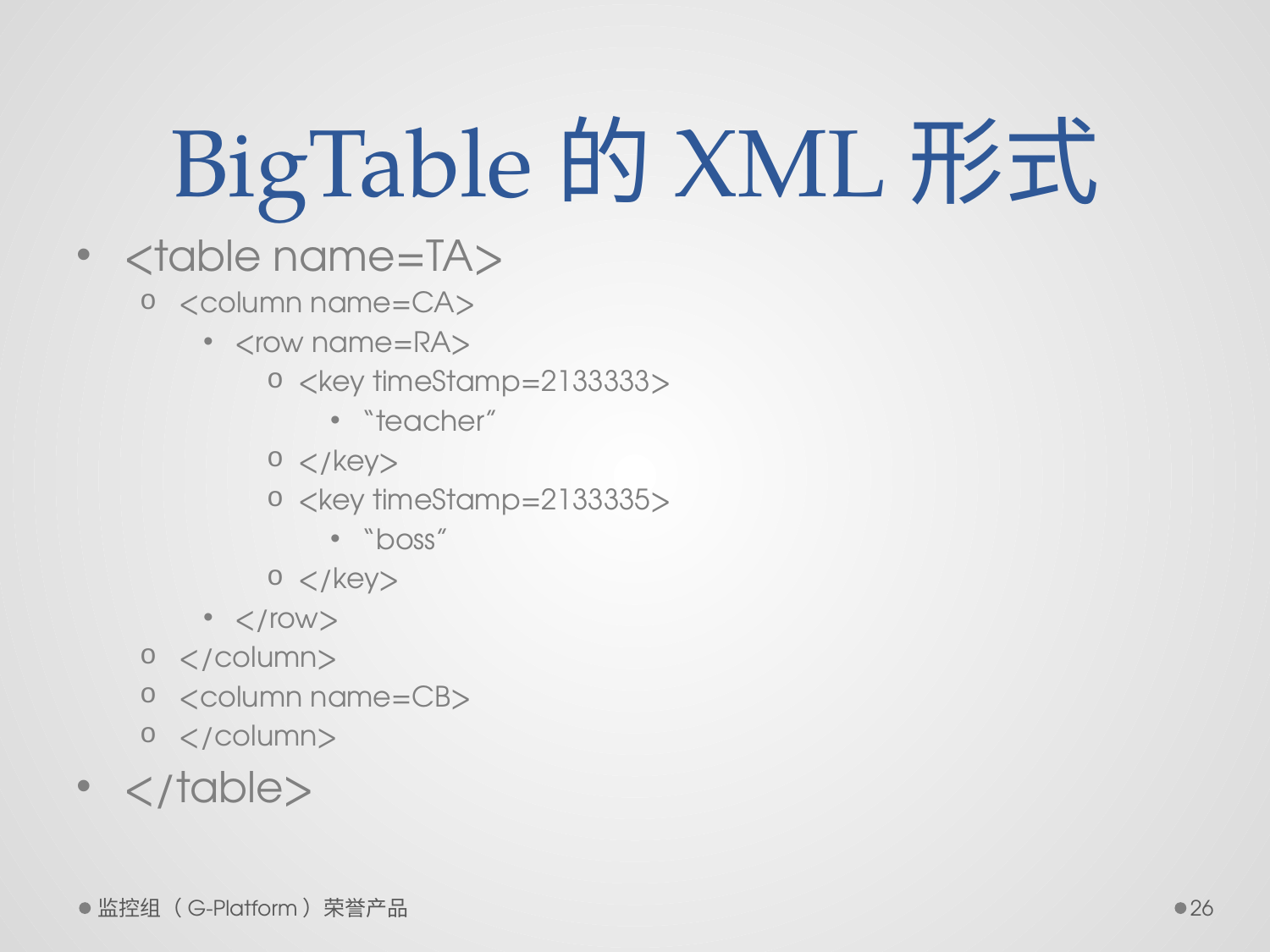

# BigTable的XML形式
<table name=TA>
<column name=CA>
<row name=RA>
<key timeStamp=2133333>
“teacher”
</key>
<key timeStamp=2133335>
“boss”
</key>
</row>
</column>
<column name=CB>
</column>
</table>
监控组（G-Platform）荣誉产品
26